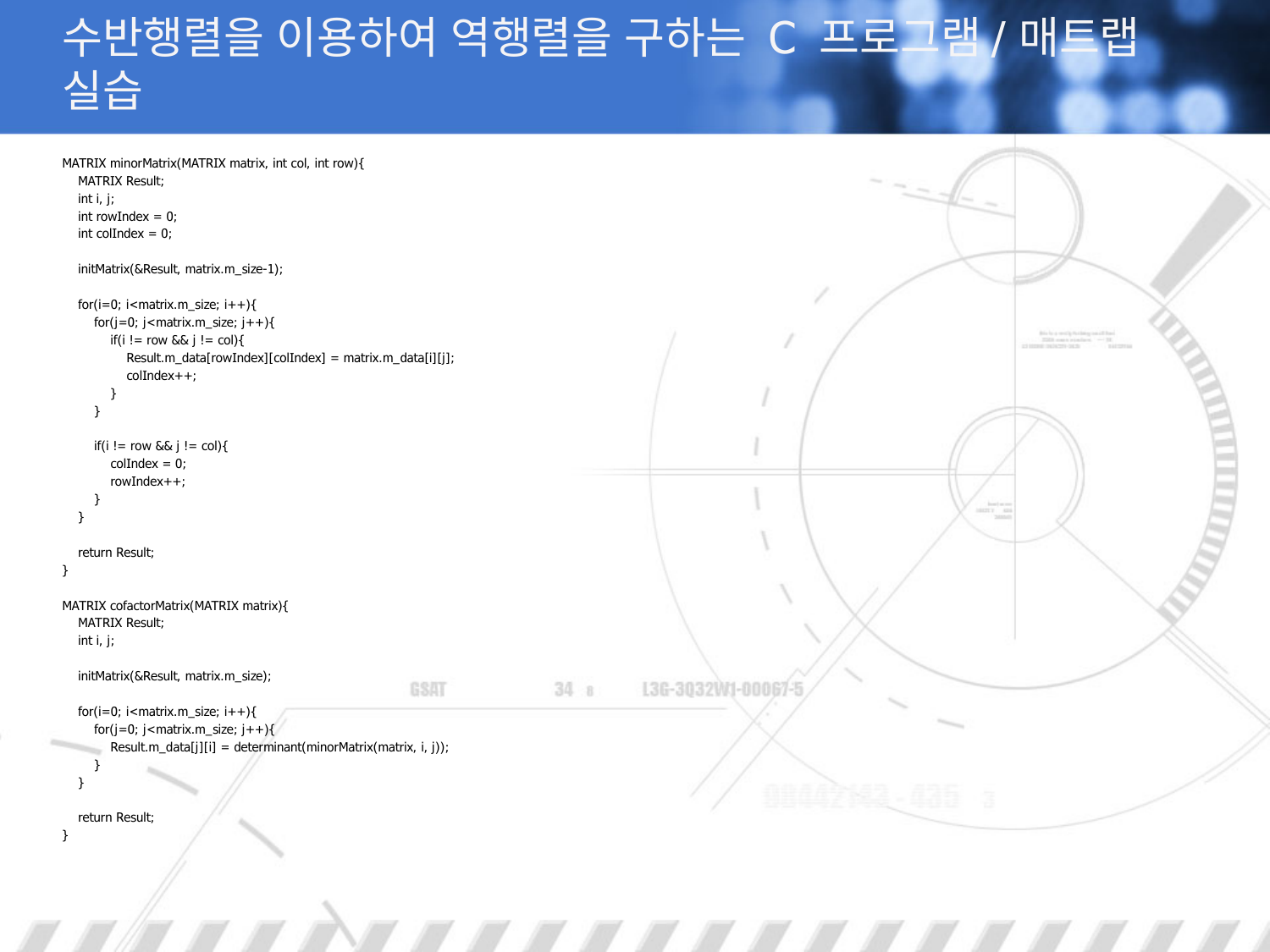

# 수반행렬을 이용하여 역행렬을 구하는 C 프로그램/매트랩 실습
MATRIX minorMatrix(MATRIX matrix, int col, int row){
    MATRIX Result;
    int i, j;
    int rowIndex = 0;
    int colIndex = 0;

    initMatrix(&Result, matrix.m_size-1);

    for(i=0; i<matrix.m_size; i++){
        for(j=0; j<matrix.m_size; j++){
            if(i != row && j != col){
                Result.m_data[rowIndex][colIndex] = matrix.m_data[i][j];
                colIndex++;
            }
        }

        if(i != row && j != col){
            colIndex = 0;
            rowIndex++;
        }
    }

    return Result;
}

MATRIX cofactorMatrix(MATRIX matrix){
    MATRIX Result;
    int i, j;

    initMatrix(&Result, matrix.m_size);

    for(i=0; i<matrix.m_size; i++){
        for(j=0; j<matrix.m_size; j++){
            Result.m_data[j][i] = determinant(minorMatrix(matrix, i, j));
        }
    }

    return Result;
}